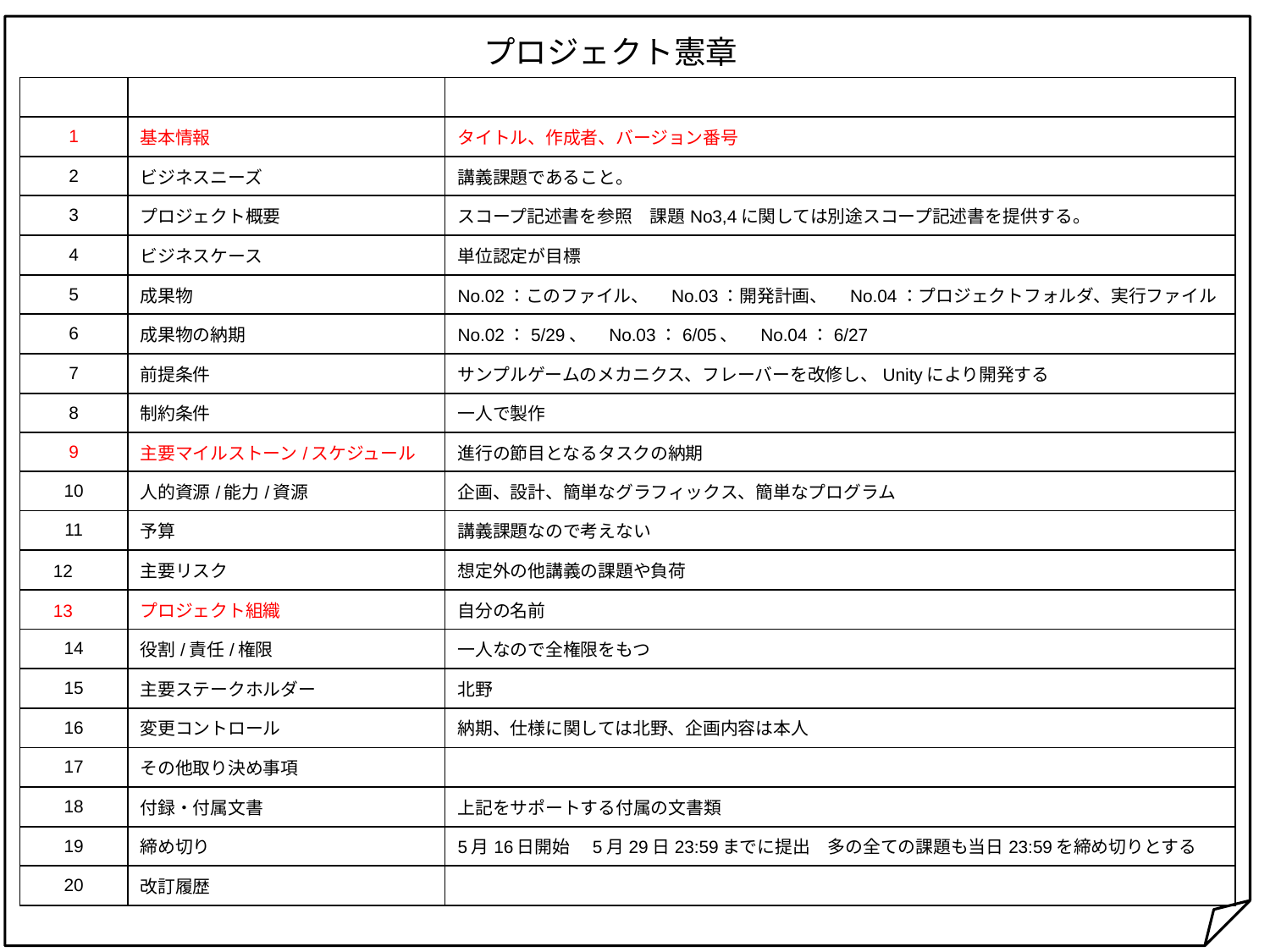

プロジェクト憲章
| 項番 | 項目名 | 内容 |
| --- | --- | --- |
| 1 | 基本情報 | タイトル、作成者、バージョン番号 |
| 2 | ビジネスニーズ | 講義課題であること。 |
| 3 | プロジェクト概要 | スコープ記述書を参照　課題No3,4に関しては別途スコープ記述書を提供する。 |
| 4 | ビジネスケース | 単位認定が目標 |
| 5 | 成果物 | No.02：このファイル、　No.03：開発計画、　No.04：プロジェクトフォルダ、実行ファイル |
| 6 | 成果物の納期 | No.02：5/29、　No.03：6/05、　No.04：6/27 |
| 7 | 前提条件 | サンプルゲームのメカニクス、フレーバーを改修し、Unityにより開発する |
| 8 | 制約条件 | 一人で製作 |
| 9 | 主要マイルストーン/スケジュール | 進行の節目となるタスクの納期 |
| 10 | 人的資源/能力/資源 | 企画、設計、簡単なグラフィックス、簡単なプログラム |
| 11 | 予算 | 講義課題なので考えない |
| 12 | 主要リスク | 想定外の他講義の課題や負荷 |
| 13 | プロジェクト組織 | 自分の名前 |
| 14 | 役割/責任/権限 | 一人なので全権限をもつ |
| 15 | 主要ステークホルダー | 北野 |
| 16 | 変更コントロール | 納期、仕様に関しては北野、企画内容は本人 |
| 17 | その他取り決め事項 |  |
| 18 | 付録・付属文書 | 上記をサポートする付属の文書類 |
| 19 | 締め切り | 5月16日開始　5月29日23:59までに提出　多の全ての課題も当日23:59を締め切りとする |
| 20 | 改訂履歴 |  |